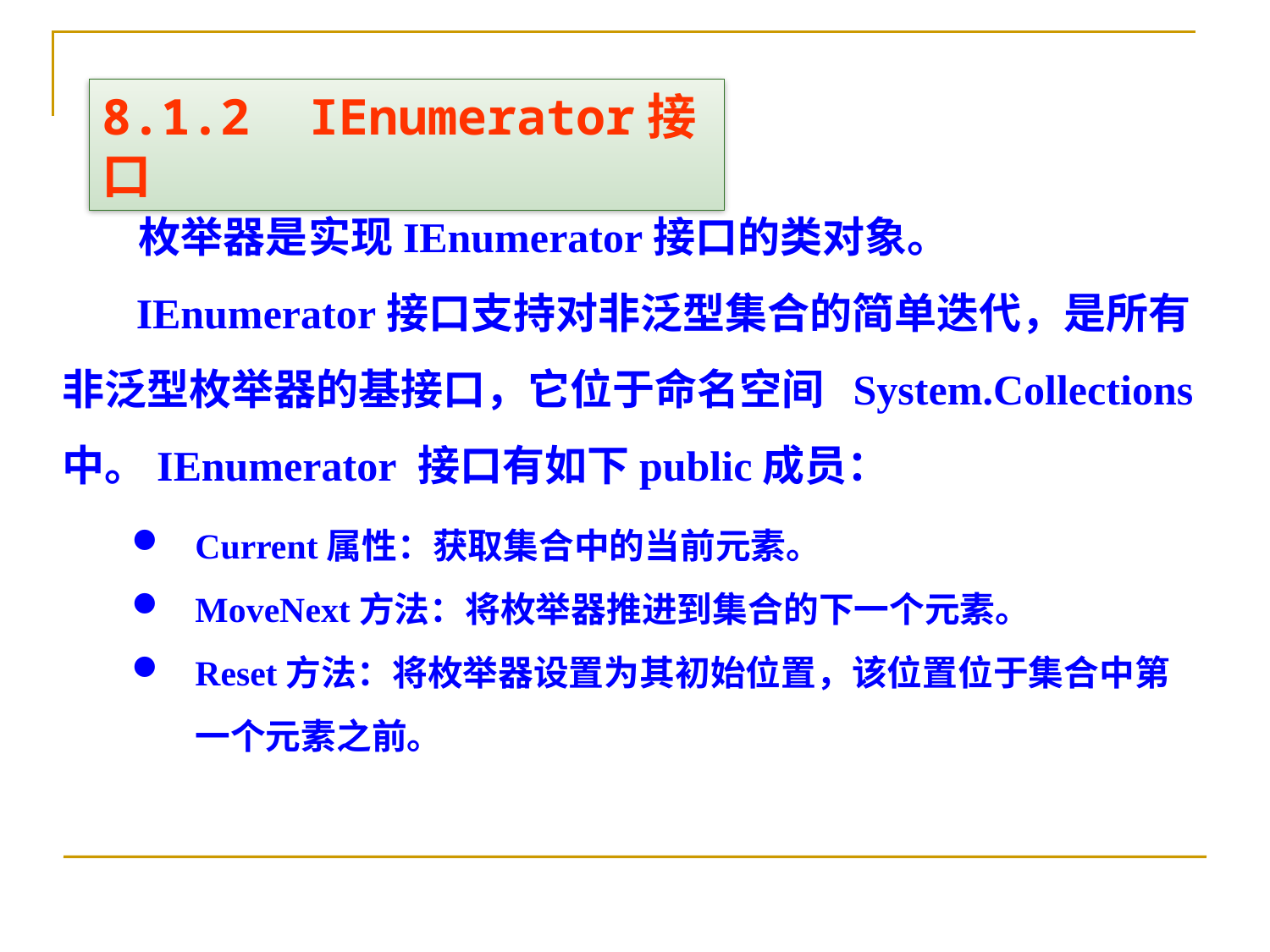

8.1.2  IEnumerator接口
       枚举器是实现IEnumerator接口的类对象。
       IEnumerator接口支持对非泛型集合的简单迭代，是所有非泛型枚举器的基接口，它位于命名空间  System.Collections中。IEnumerator 接口有如下public成员：
Current属性：获取集合中的当前元素。
MoveNext方法：将枚举器推进到集合的下一个元素。
Reset方法：将枚举器设置为其初始位置，该位置位于集合中第一个元素之前。